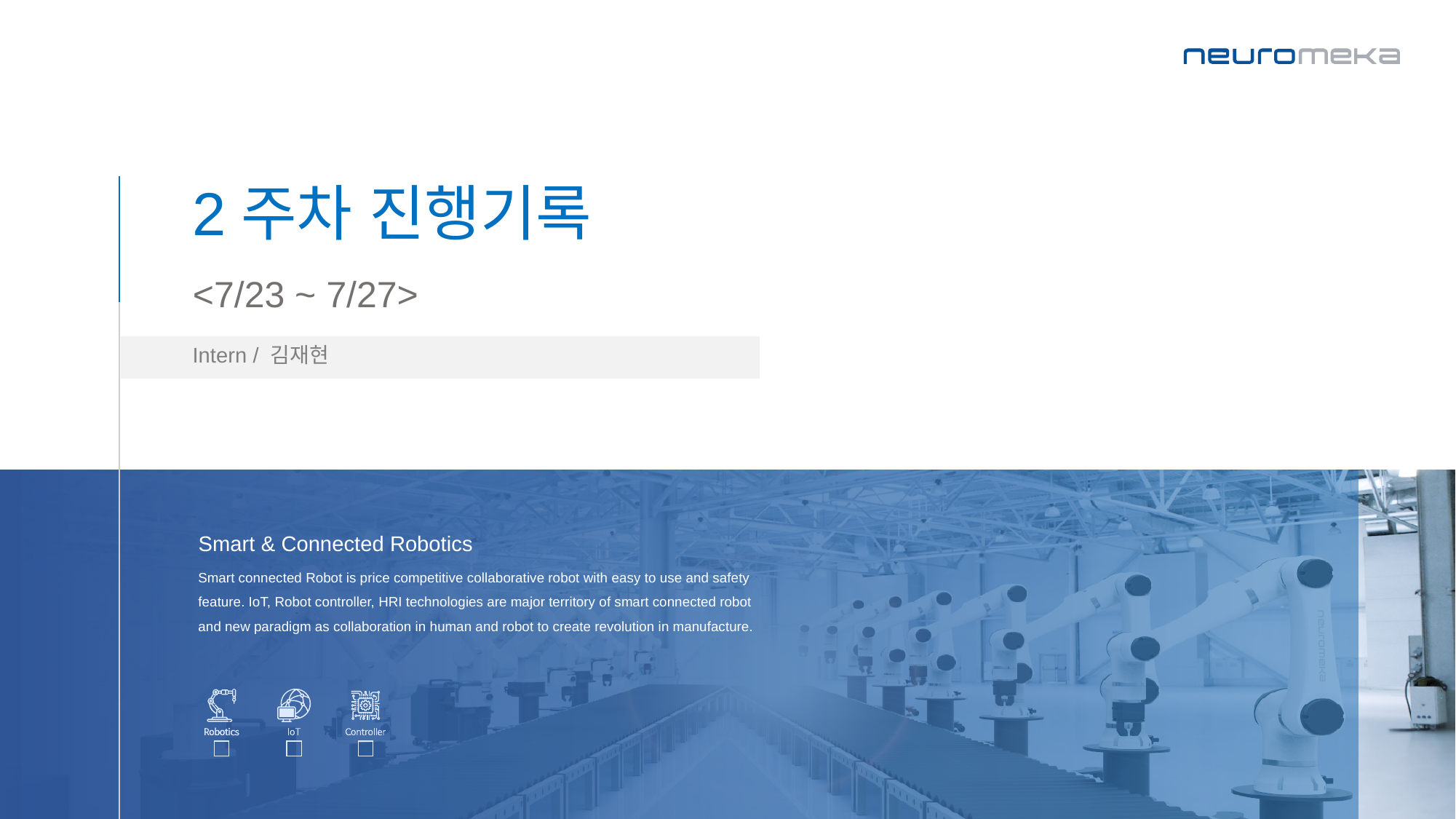

# 2주차 진행기록 <7/23 ~ 7/27>

Intern / 김재현